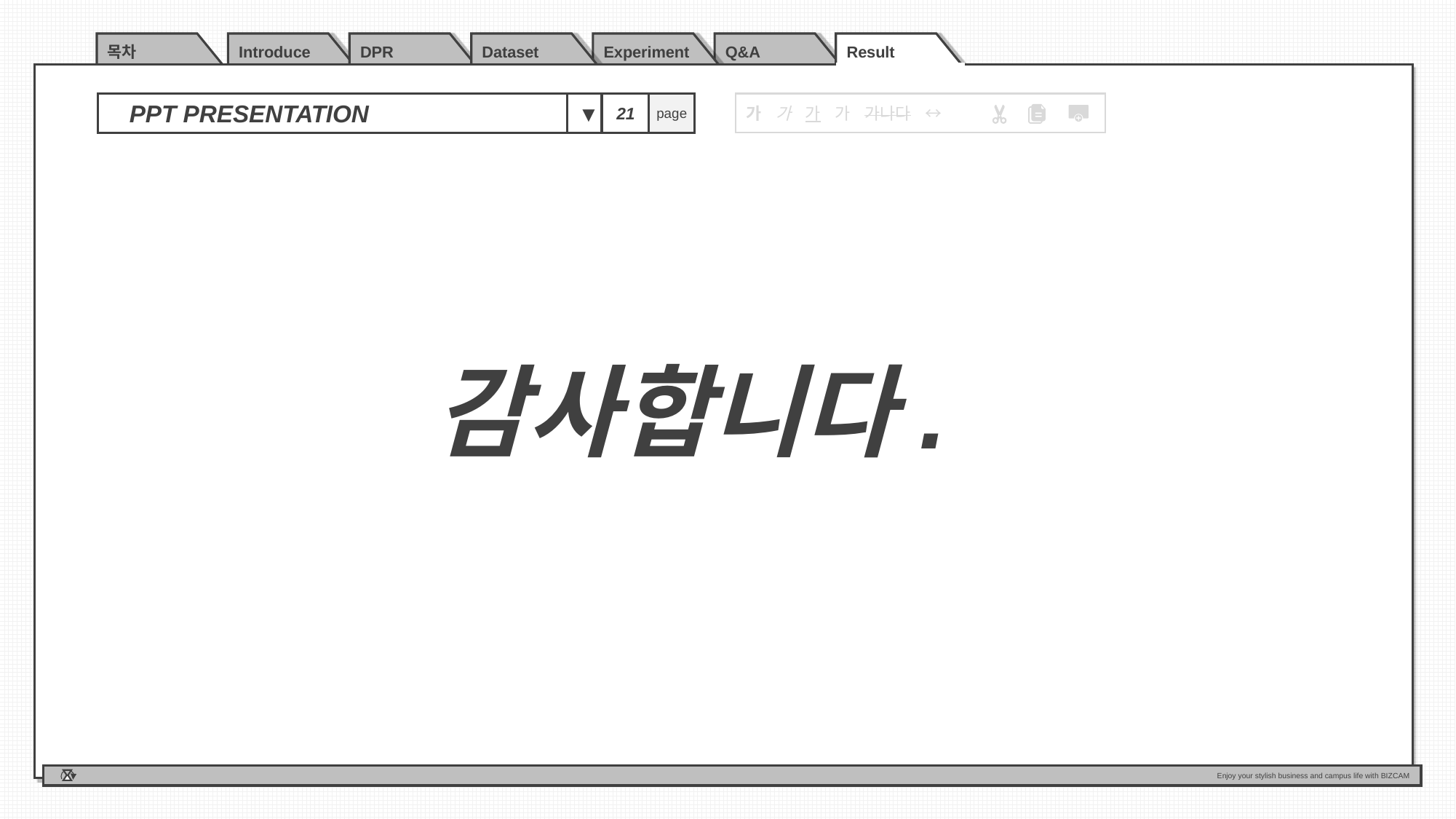

목차
Introduce
DPR
Dataset
Experiment

Q&A

Result

PPT PRESENTATION
▼
21
page
가   가   가   가   가나다   ↔

감사합니다.
Enjoy your stylish business and campus life with BIZCAM